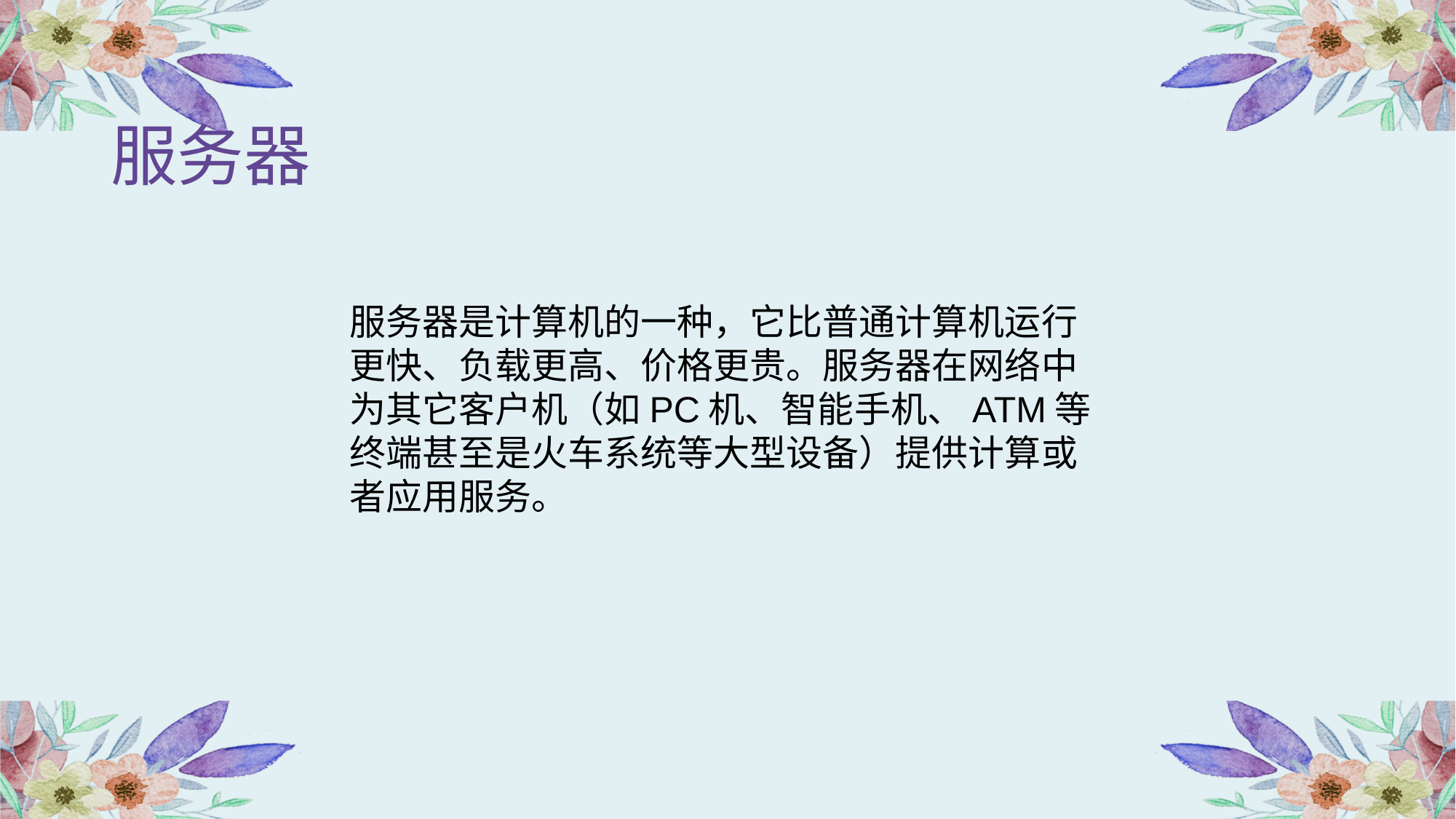

服务器
服务器是计算机的一种，它比普通计算机运行更快、负载更高、价格更贵。服务器在网络中为其它客户机（如PC机、智能手机、ATM等终端甚至是火车系统等大型设备）提供计算或者应用服务。